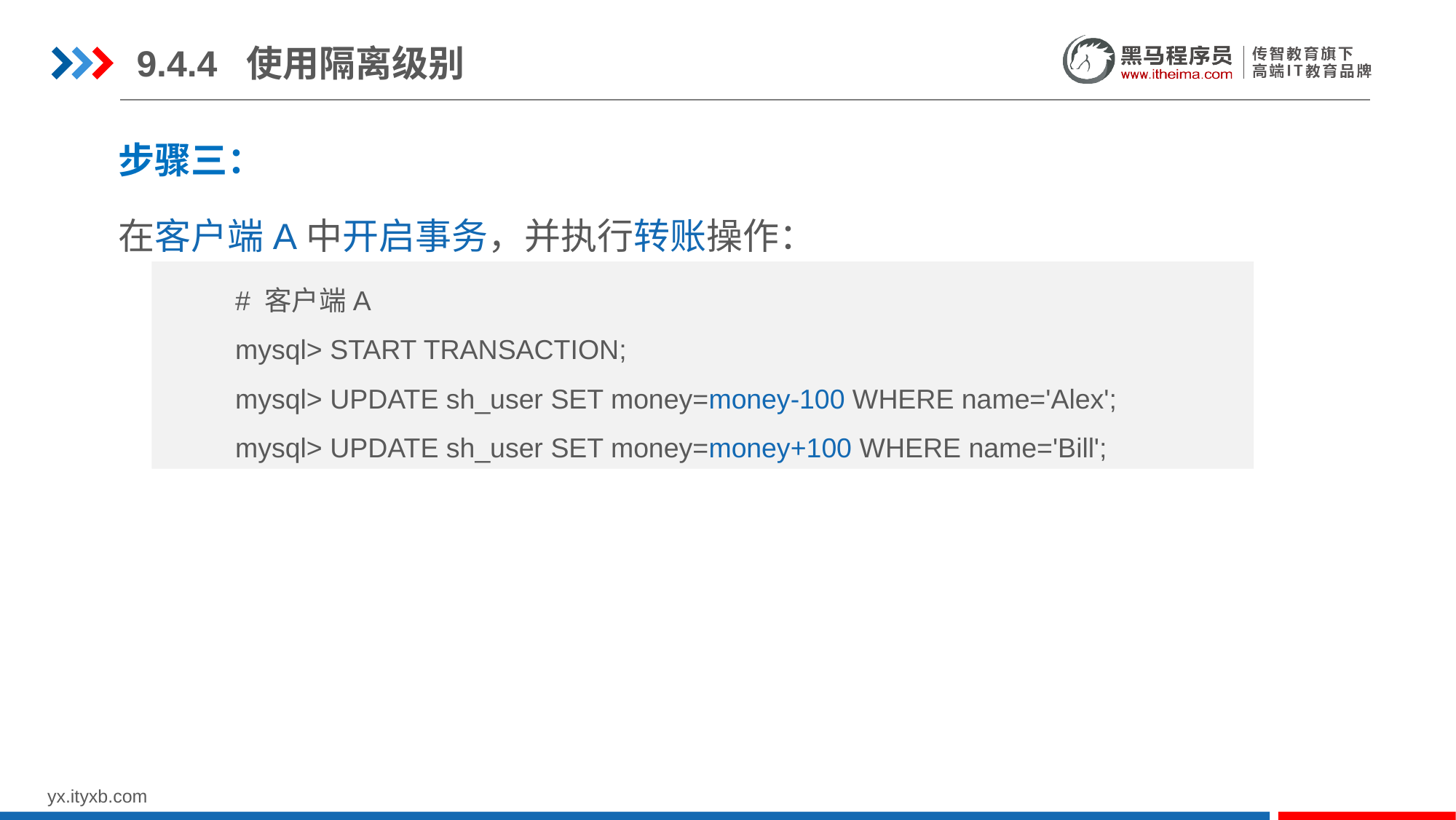

9.4.4  使用隔离级别
步骤三：
在客户端A中开启事务，并执行转账操作：
# 客户端A
mysql> START TRANSACTION;
mysql> UPDATE sh_user SET money=money-100 WHERE name='Alex';
mysql> UPDATE sh_user SET money=money+100 WHERE name='Bill';